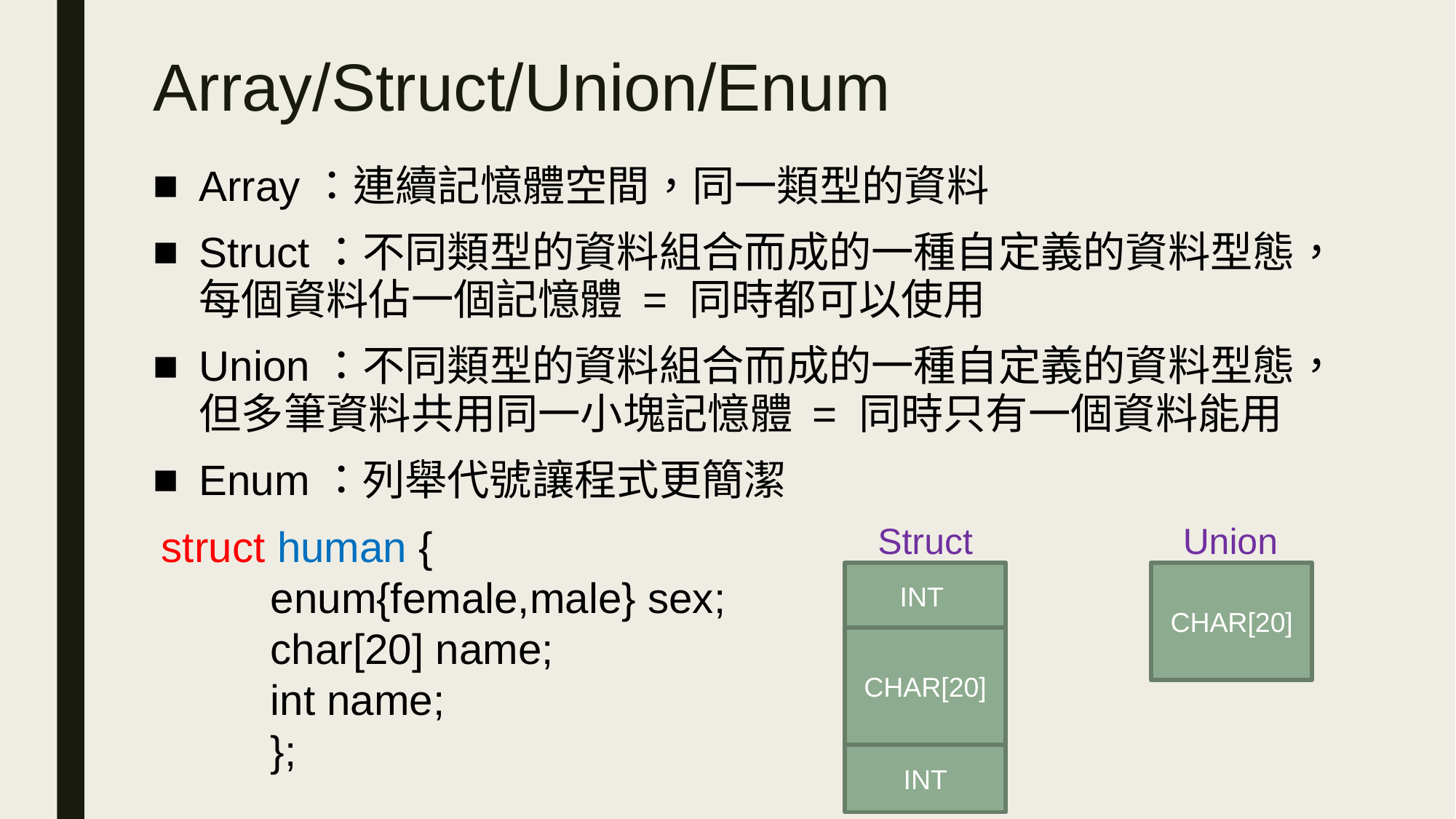

# Array/Struct/Union/Enum
Array：連續記憶體空間，同一類型的資料
Struct：不同類型的資料組合而成的一種自定義的資料型態，每個資料佔一個記憶體 = 同時都可以使用
Union：不同類型的資料組合而成的一種自定義的資料型態，但多筆資料共用同一小塊記憶體 = 同時只有一個資料能用
Enum：列舉代號讓程式更簡潔

Struct
Union
struct human {
	enum{female,male} sex;
	char[20] name;
	int name;
	};
INT
CHAR[20]
CHAR[20]
INT